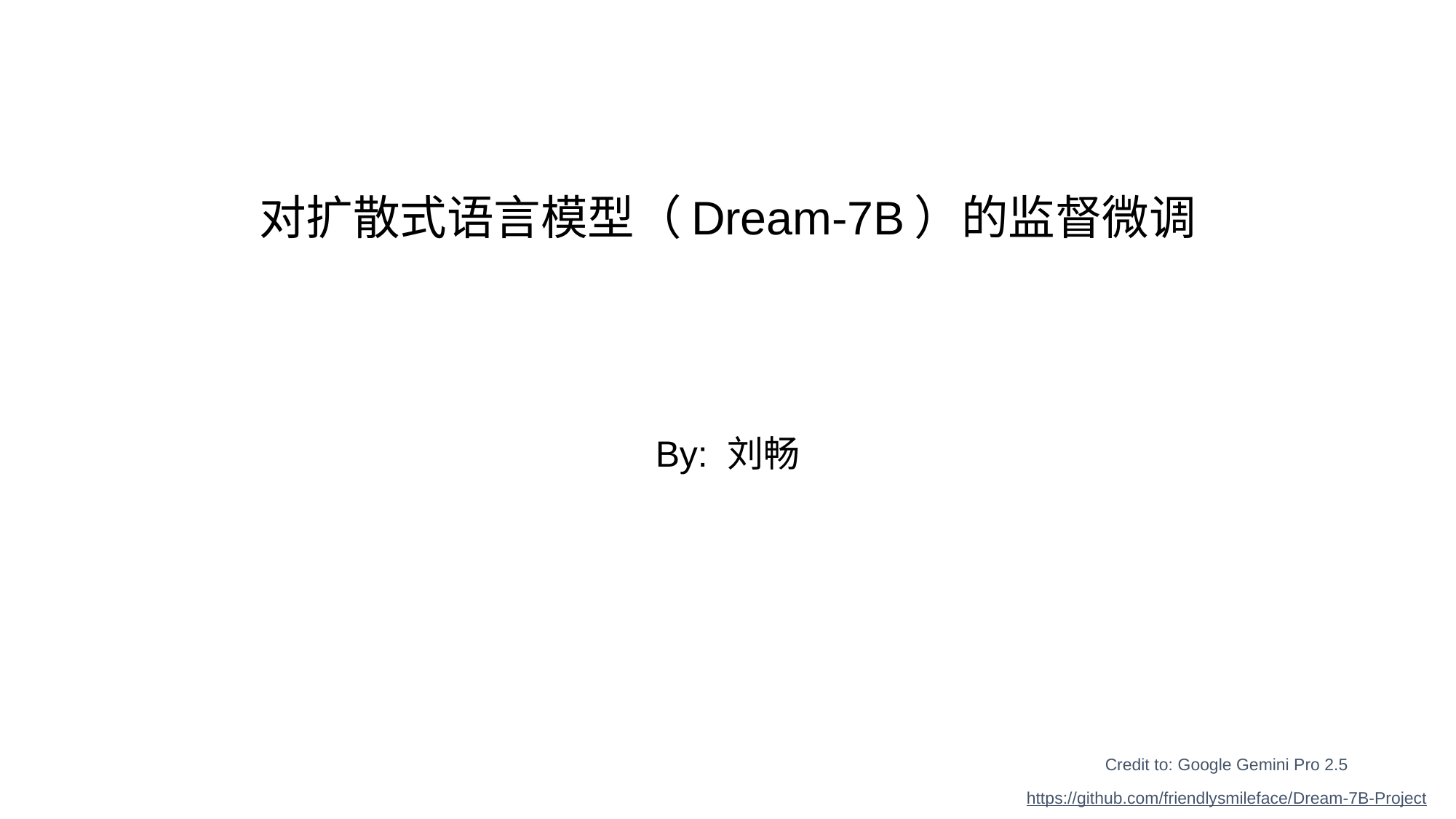

# 对扩散式语言模型（Dream-7B）的监督微调
By: 刘畅

Credit to: Google Gemini Pro 2.5
https://github.com/friendlysmileface/Dream-7B-Project